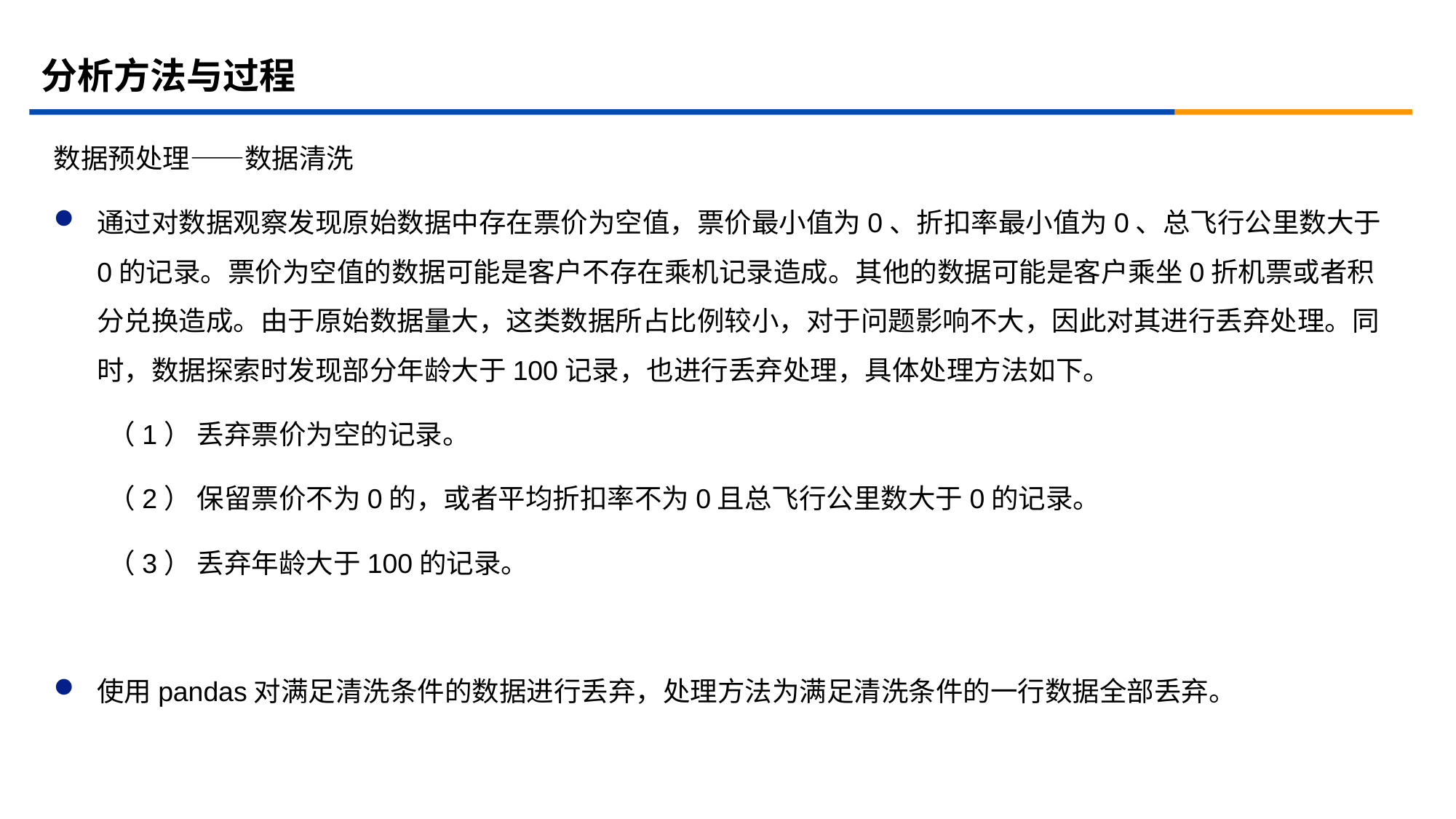

# 分析方法与过程
数据预处理——数据清洗
通过对数据观察发现原始数据中存在票价为空值，票价最小值为0、折扣率最小值为0、总飞行公里数大于0的记录。票价为空值的数据可能是客户不存在乘机记录造成。其他的数据可能是客户乘坐0折机票或者积分兑换造成。由于原始数据量大，这类数据所占比例较小，对于问题影响不大，因此对其进行丢弃处理。同时，数据探索时发现部分年龄大于100记录，也进行丢弃处理，具体处理方法如下。
（1） 丢弃票价为空的记录。
（2） 保留票价不为0的，或者平均折扣率不为0且总飞行公里数大于0的记录。
（3） 丢弃年龄大于100的记录。

使用pandas对满足清洗条件的数据进行丢弃，处理方法为满足清洗条件的一行数据全部丢弃。